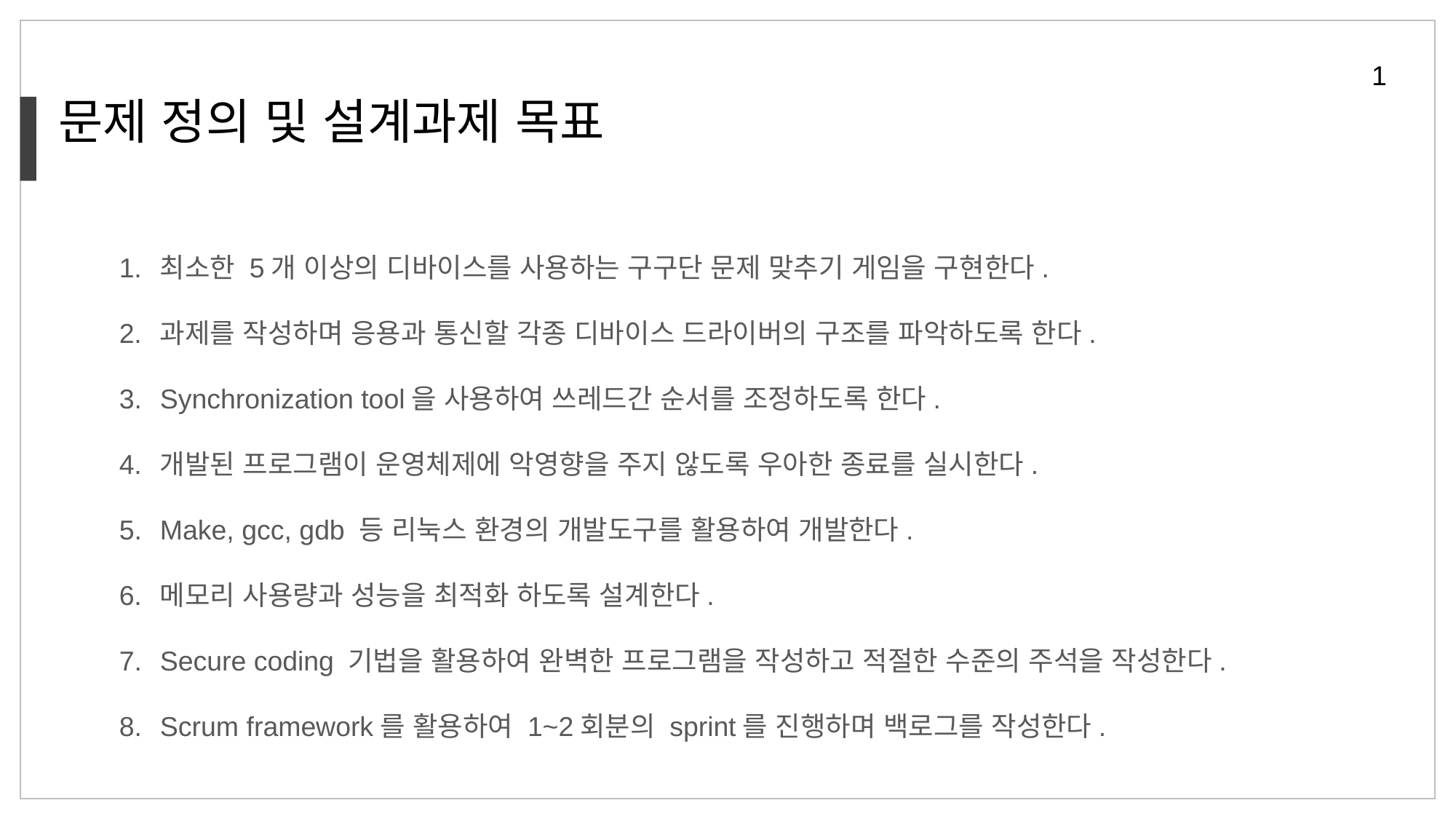

1
문제 정의 및 설계과제 목표

최소한 5개 이상의 디바이스를 사용하는 구구단 문제 맞추기 게임을 구현한다.
과제를 작성하며 응용과 통신할 각종 디바이스 드라이버의 구조를 파악하도록 한다.
Synchronization tool을 사용하여 쓰레드간 순서를 조정하도록 한다.
개발된 프로그램이 운영체제에 악영향을 주지 않도록 우아한 종료를 실시한다.
Make, gcc, gdb 등 리눅스 환경의 개발도구를 활용하여 개발한다.
메모리 사용량과 성능을 최적화 하도록 설계한다.
Secure coding 기법을 활용하여 완벽한 프로그램을 작성하고 적절한 수준의 주석을 작성한다.
Scrum framework를 활용하여 1~2회분의 sprint를 진행하며 백로그를 작성한다.